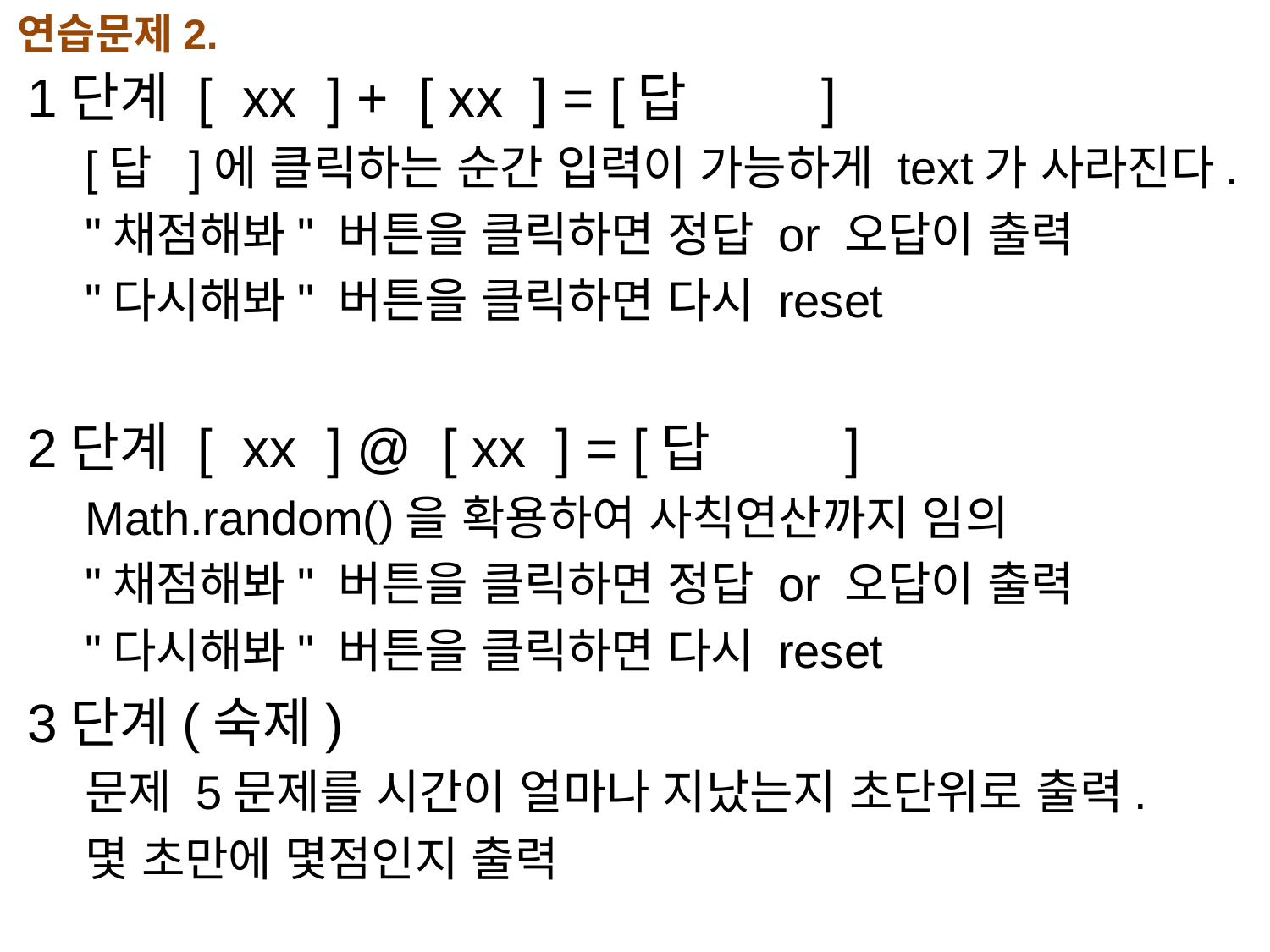

연습문제2.
1단계 [  xx  ] +  [ xx  ] = [답        ]
[답  ]에 클릭하는 순간 입력이 가능하게 text가 사라진다.
"채점해봐" 버튼을 클릭하면 정답 or 오답이 출력
"다시해봐" 버튼을 클릭하면 다시 reset

2단계 [  xx  ] @  [ xx  ] = [답        ]
Math.random()을 확용하여 사칙연산까지 임의
"채점해봐" 버튼을 클릭하면 정답 or 오답이 출력
"다시해봐" 버튼을 클릭하면 다시 reset
3단계(숙제)
문제 5문제를 시간이 얼마나 지났는지 초단위로 출력.
몇 초만에 몇점인지 출력